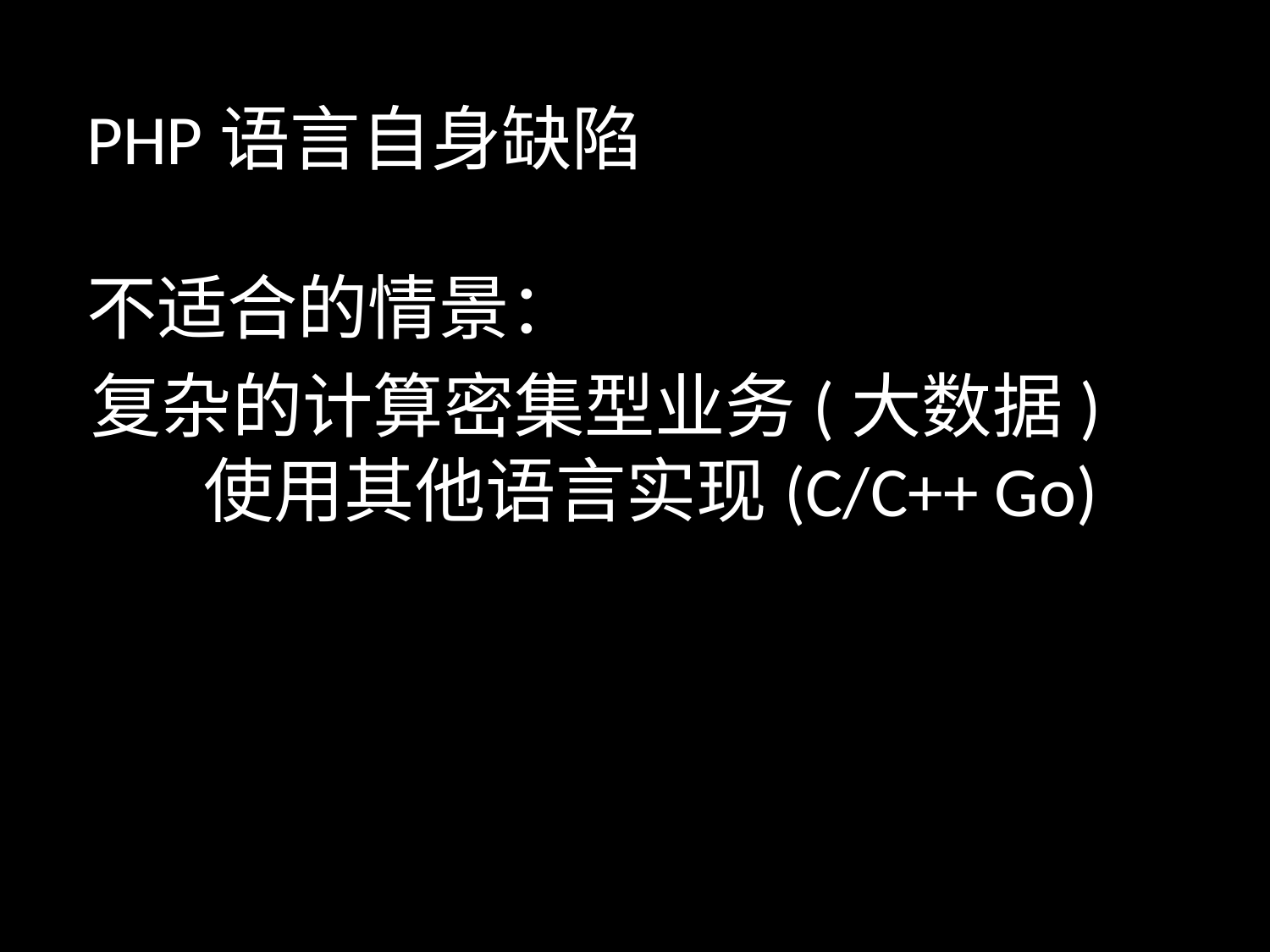

PHP语言自身缺陷

不适合的情景：

复杂的计算密集型业务(大数据)
      使用其他语言实现(C/C++ Go)